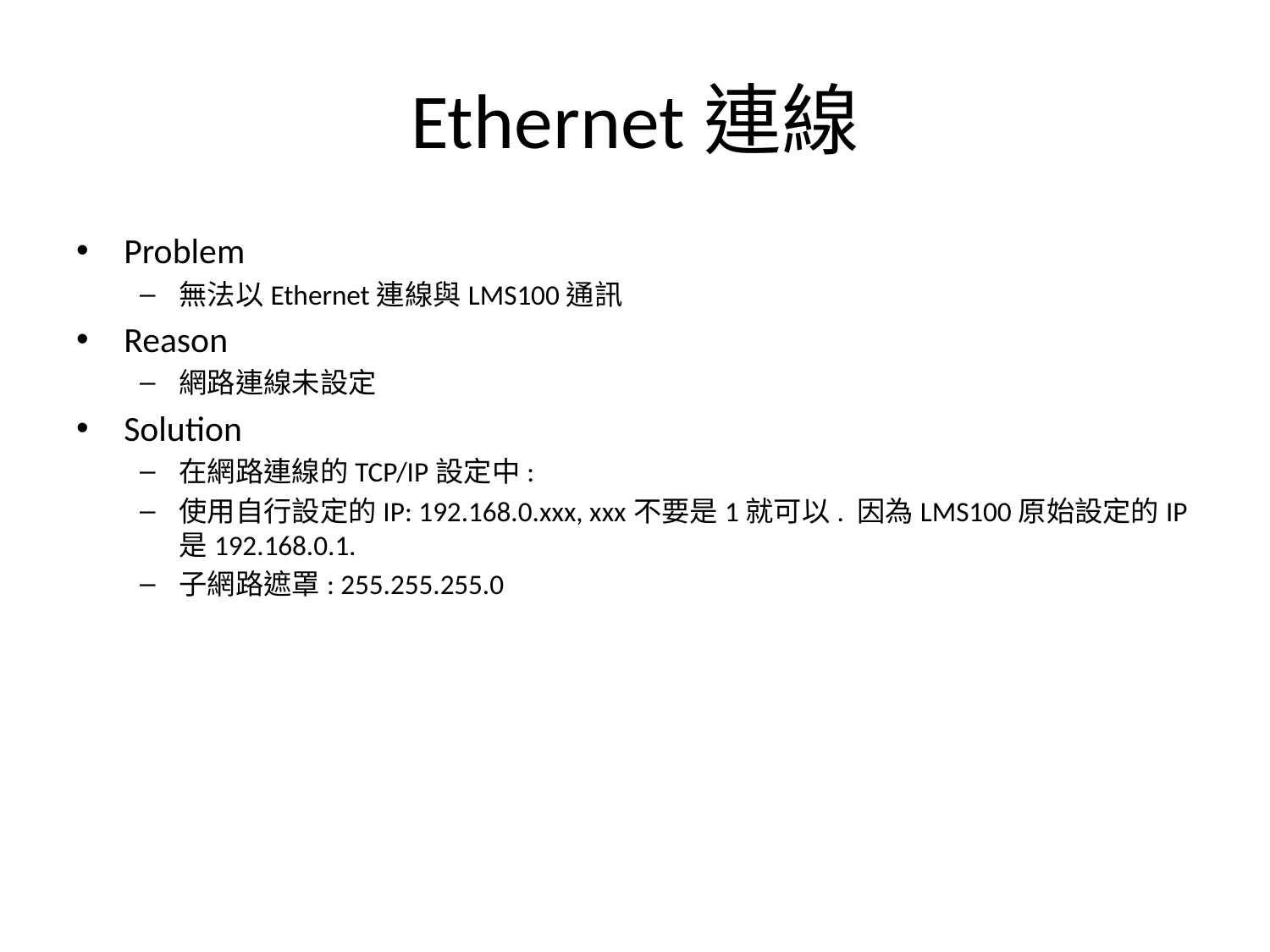

# Ethernet連線
Problem
無法以Ethernet連線與LMS100通訊
Reason
網路連線未設定
Solution
在網路連線的TCP/IP設定中:
使用自行設定的IP: 192.168.0.xxx, xxx不要是1就可以. 因為LMS100原始設定的IP是192.168.0.1.
子網路遮罩: 255.255.255.0